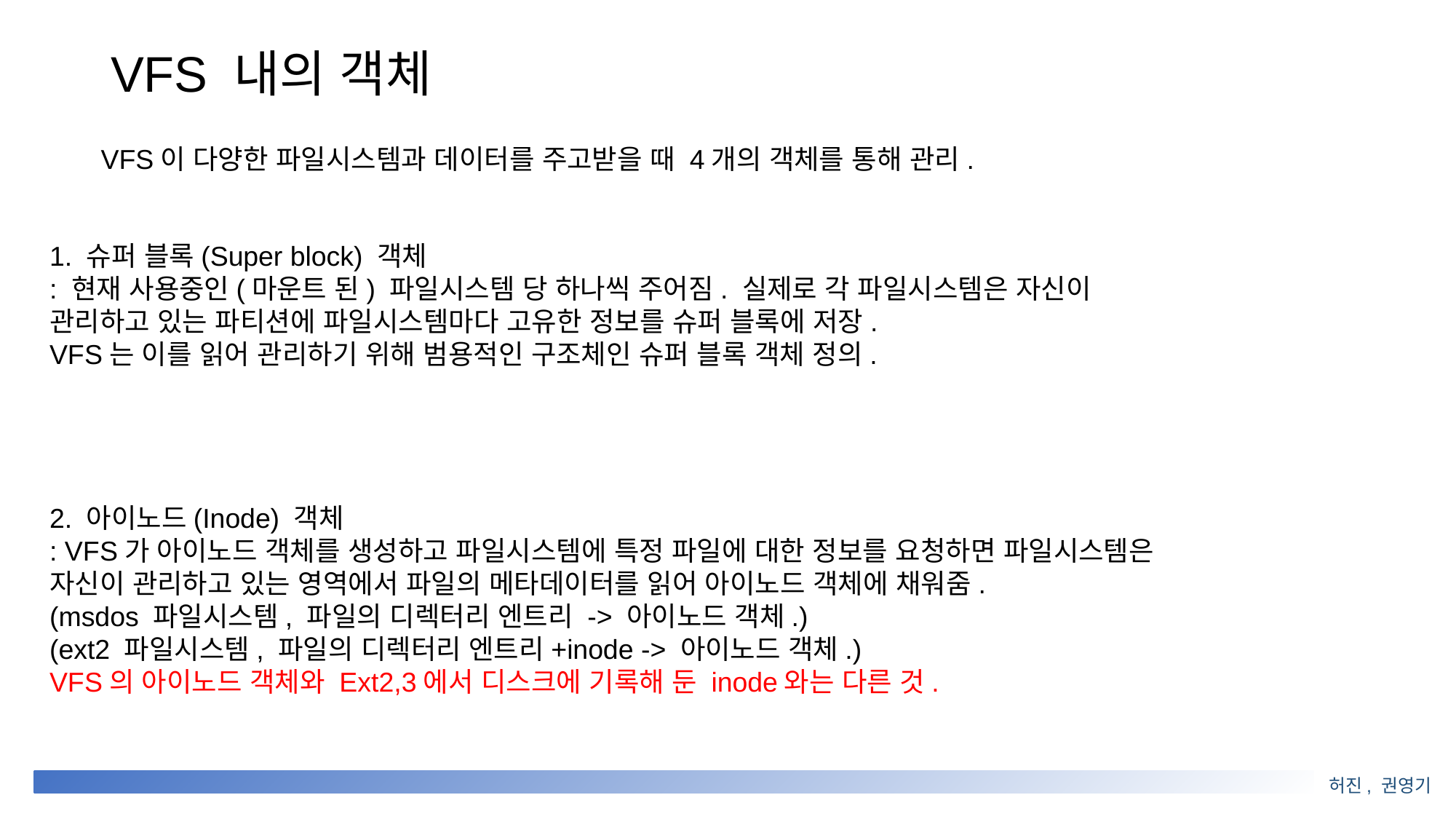

# VFS 내의 객체
VFS이 다양한 파일시스템과 데이터를 주고받을 때 4개의 객체를 통해 관리.
1. 슈퍼 블록(Super block) 객체
: 현재 사용중인(마운트 된) 파일시스템 당 하나씩 주어짐. 실제로 각 파일시스템은 자신이 관리하고 있는 파티션에 파일시스템마다 고유한 정보를 슈퍼 블록에 저장.
VFS는 이를 읽어 관리하기 위해 범용적인 구조체인 슈퍼 블록 객체 정의.

2. 아이노드(Inode) 객체
: VFS가 아이노드 객체를 생성하고 파일시스템에 특정 파일에 대한 정보를 요청하면 파일시스템은 자신이 관리하고 있는 영역에서 파일의 메타데이터를 읽어 아이노드 객체에 채워줌.
(msdos 파일시스템, 파일의 디렉터리 엔트리 -> 아이노드 객체.)
(ext2 파일시스템, 파일의 디렉터리 엔트리+inode -> 아이노드 객체.)
VFS의 아이노드 객체와 Ext2,3에서 디스크에 기록해 둔 inode와는 다른 것.